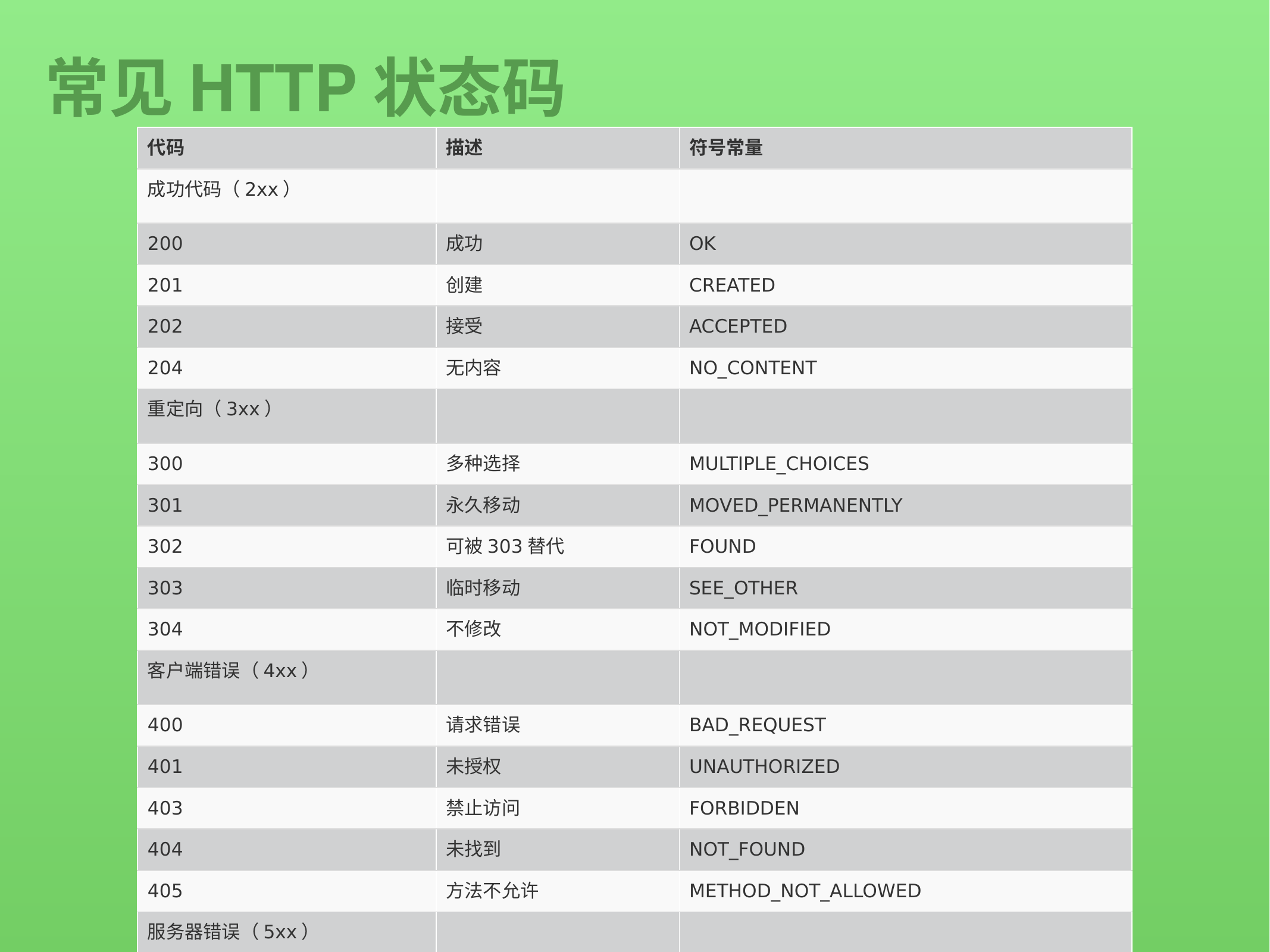

常见HTTP状态码
| 代码 | 描述 | 符号常量 |
| --- | --- | --- |
| 成功代码（2xx） |  |  |
| 200 | 成功 | OK |
| 201 | 创建 | CREATED |
| 202 | 接受 | ACCEPTED |
| 204 | 无内容 | NO\_CONTENT |
| 重定向（3xx） |  |  |
| 300 | 多种选择 | MULTIPLE\_CHOICES |
| 301 | 永久移动 | MOVED\_PERMANENTLY |
| 302 | 可被303替代 | FOUND |
| 303 | 临时移动 | SEE\_OTHER |
| 304 | 不修改 | NOT\_MODIFIED |
| 客户端错误（4xx） |  |  |
| 400 | 请求错误 | BAD\_REQUEST |
| 401 | 未授权 | UNAUTHORIZED |
| 403 | 禁止访问 | FORBIDDEN |
| 404 | 未找到 | NOT\_FOUND |
| 405 | 方法不允许 | METHOD\_NOT\_ALLOWED |
| 服务器错误（5xx） |  |  |
| 500 | 内部服务器错误 | INTERNAL\_SERVER\_ERROR |
| 501 | 未实现 | NOT\_IMPLEMENTED |
| 502 | 网关错误 | BAD\_GATEWAY |
| 503 | 服务不可用 | SERVICE\_UNAVAILABLE |
9